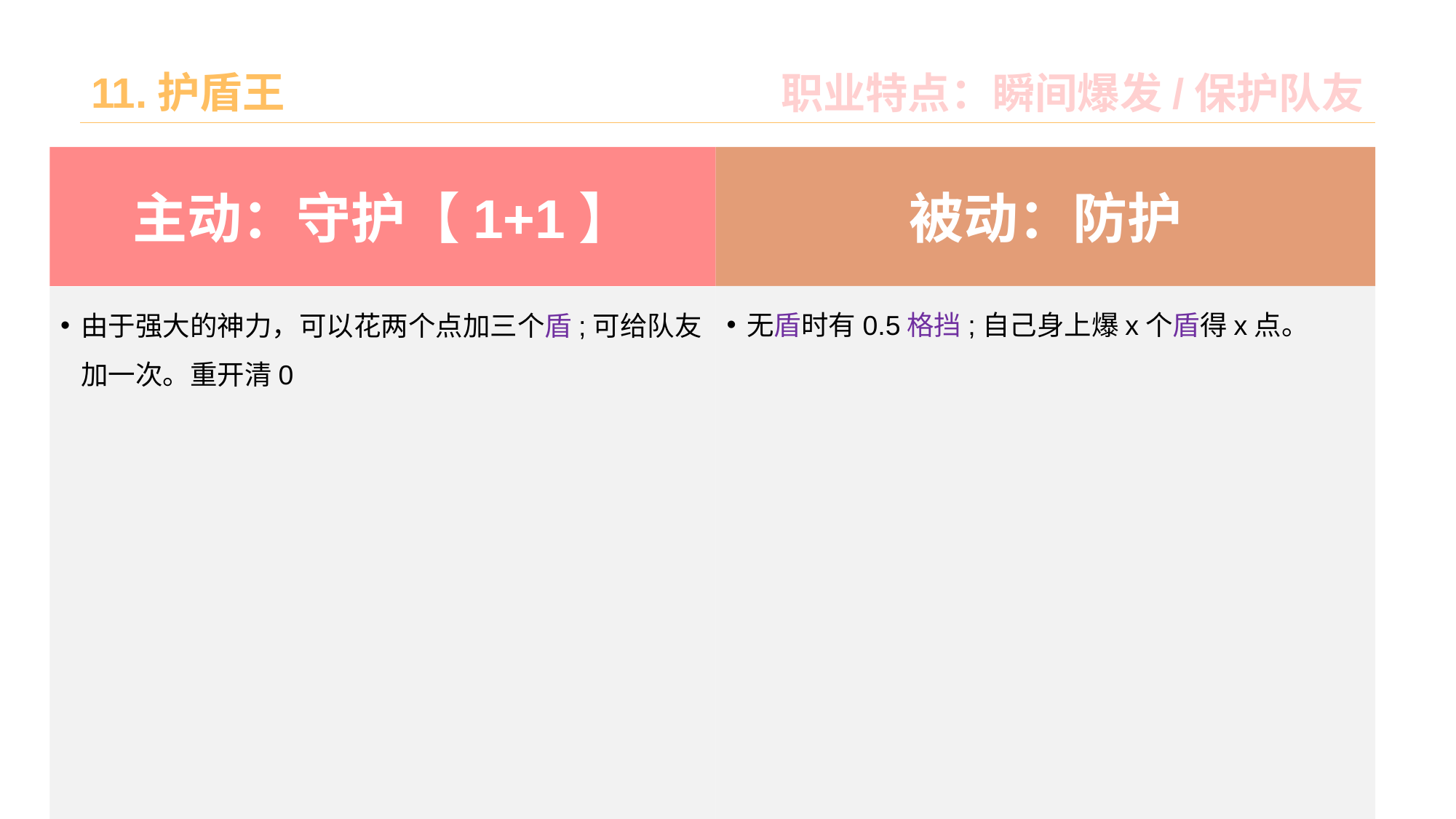

# 11.护盾王
职业特点：瞬间爆发/保护队友
被动：防护
主动：守护【1+1】
无盾时有0.5格挡;自己身上爆x个盾得x点。
由于强大的神力，可以花两个点加三个盾;可给队友加一次。重开清0